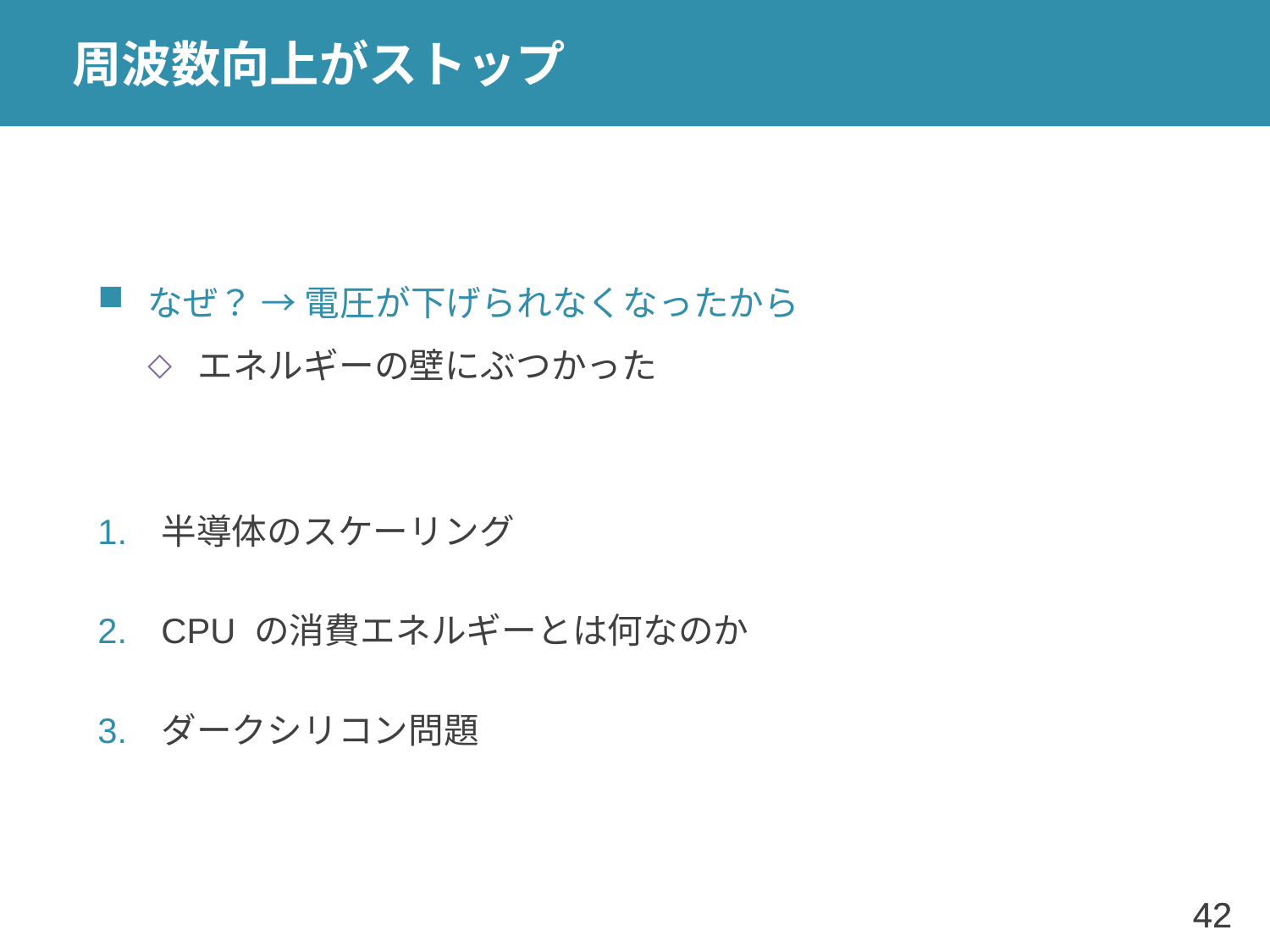

# 周波数向上がストップ
なぜ？ → 電圧が下げられなくなったから
エネルギーの壁にぶつかった

半導体のスケーリング
CPU の消費エネルギーとは何なのか
ダークシリコン問題